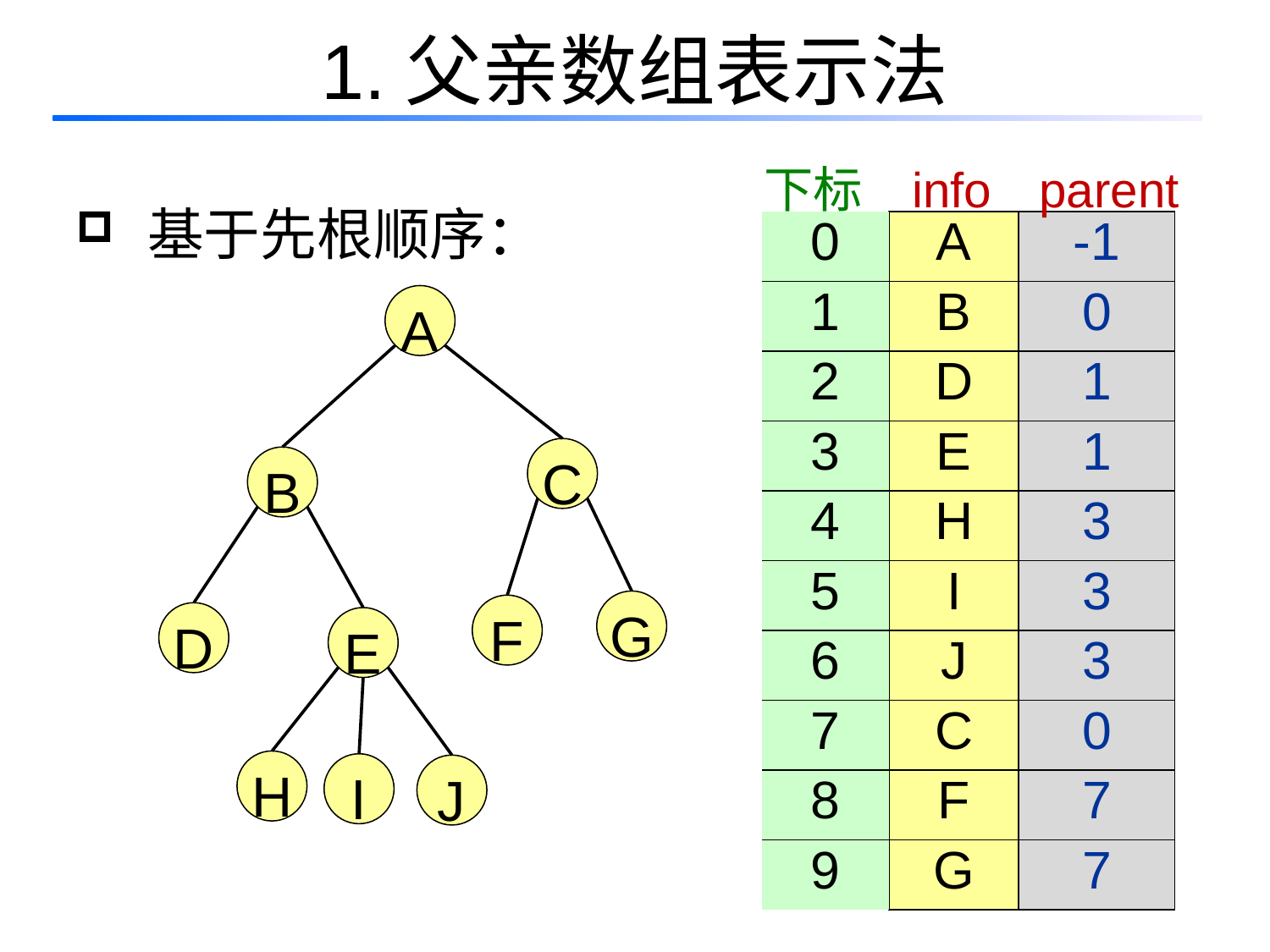

# 1.父亲数组表示法

下标
info
parent
基于先根顺序：

| 0 |
| --- |
| 1 |
| 2 |
| 3 |
| 4 |
| 5 |
| 6 |
| 7 |
| 8 |
| 9 |
| A | -1 |
| --- | --- |
| B | 0 |
| D | 1 |
| E | 1 |
| H | 3 |
| I | 3 |
| J | 3 |
| C | 0 |
| F | 7 |
| G | 7 |
A
C
B
G
F
D
E
H
I
J